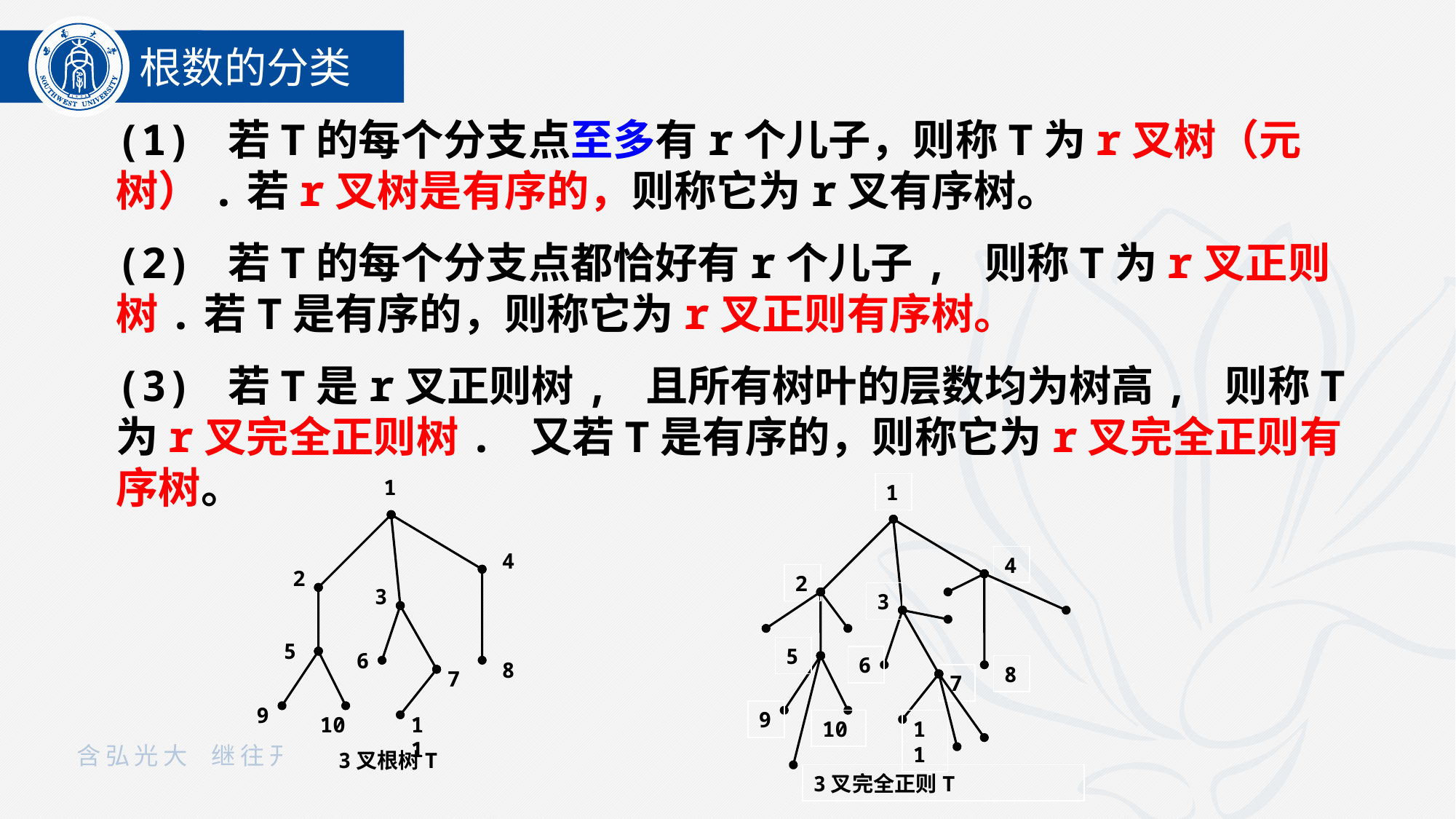

根数的分类
(1) 若T的每个分支点至多有r个儿子，则称T为r叉树（元树）.若r叉树是有序的，则称它为r叉有序树。
(2) 若T的每个分支点都恰好有r个儿子, 则称T为r叉正则树.若T是有序的，则称它为r叉正则有序树。
(3) 若T是r叉正则树, 且所有树叶的层数均为树高, 则称T为r叉完全正则树. 又若T是有序的，则称它为r叉完全正则有序树。
1

4
2

3

5
6

8
7

9
10
11
3叉根树T

1

4
2

3

5
6

8
7

9
10
11
3叉完全正则T